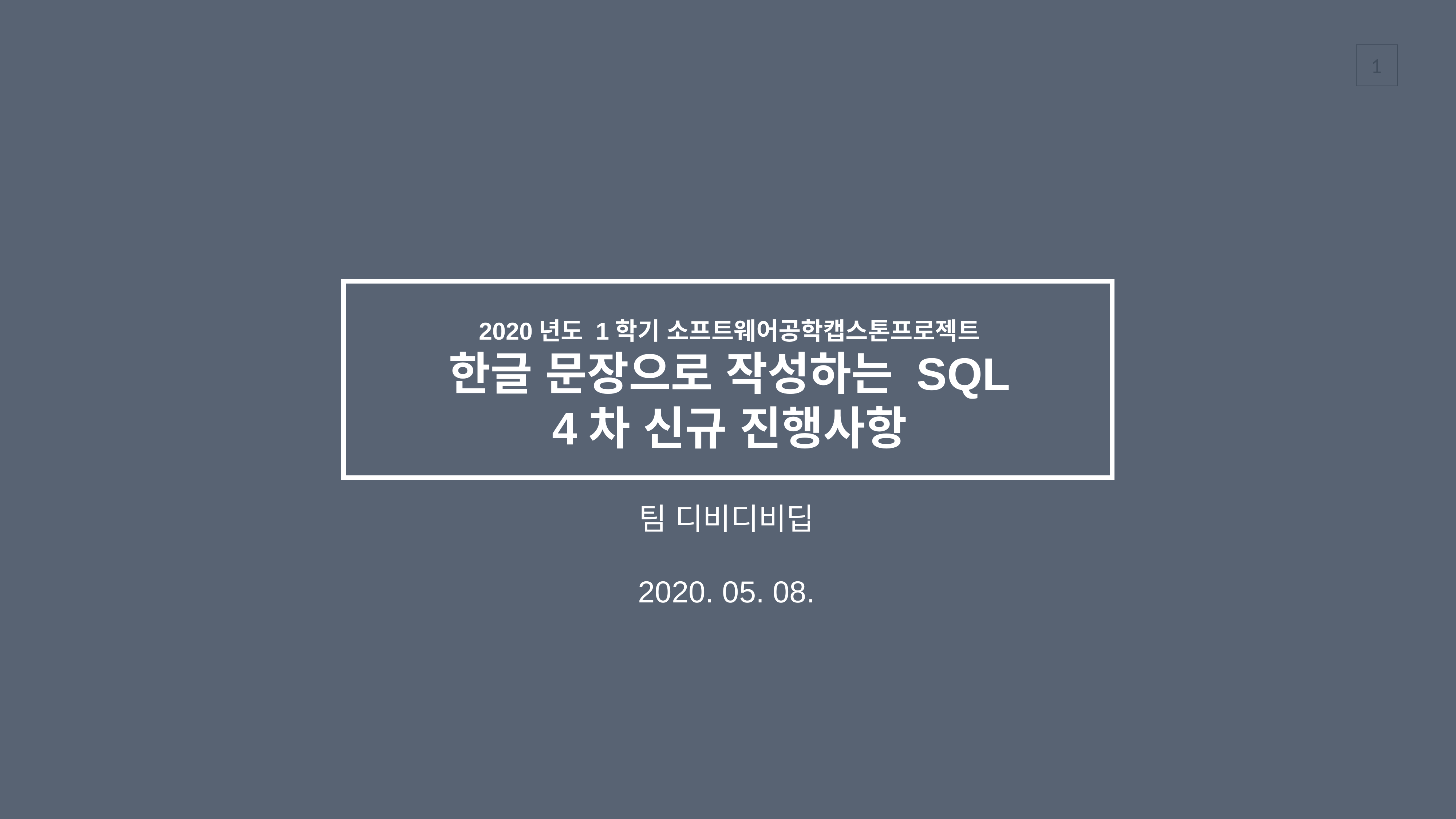

2020년도 1학기 소프트웨어공학캡스톤프로젝트
한글 문장으로 작성하는 SQL
4차 신규 진행사항
팀 디비디비딥

2020. 05. 08.